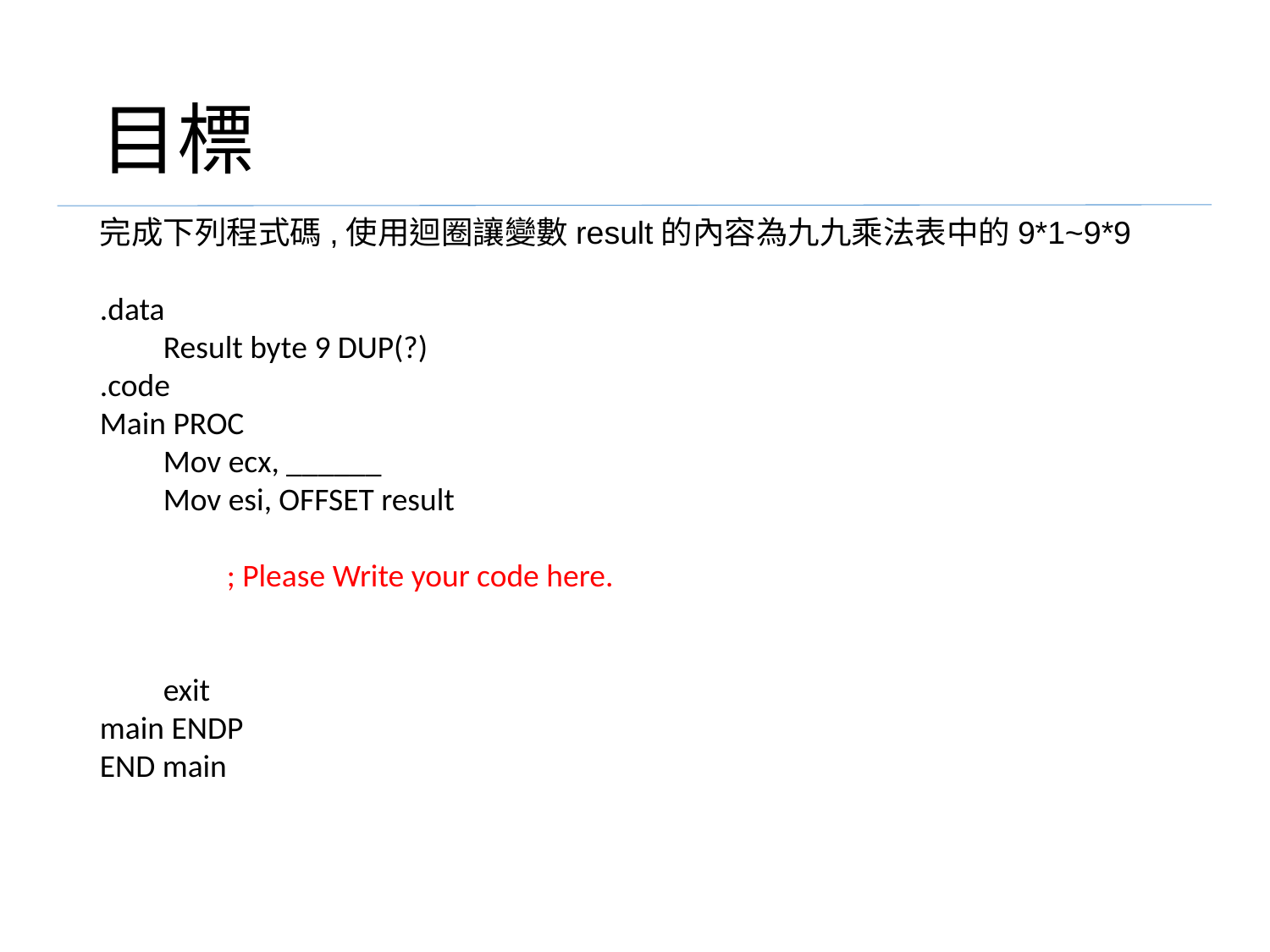

# 目標
完成下列程式碼,使用迴圈讓變數result的內容為九九乘法表中的9*1~9*9

.data
Result byte 9 DUP(?)
.code
Main PROC
Mov ecx, ______
Mov esi, OFFSET result
; Please Write your code here.

exit
main ENDP
END main